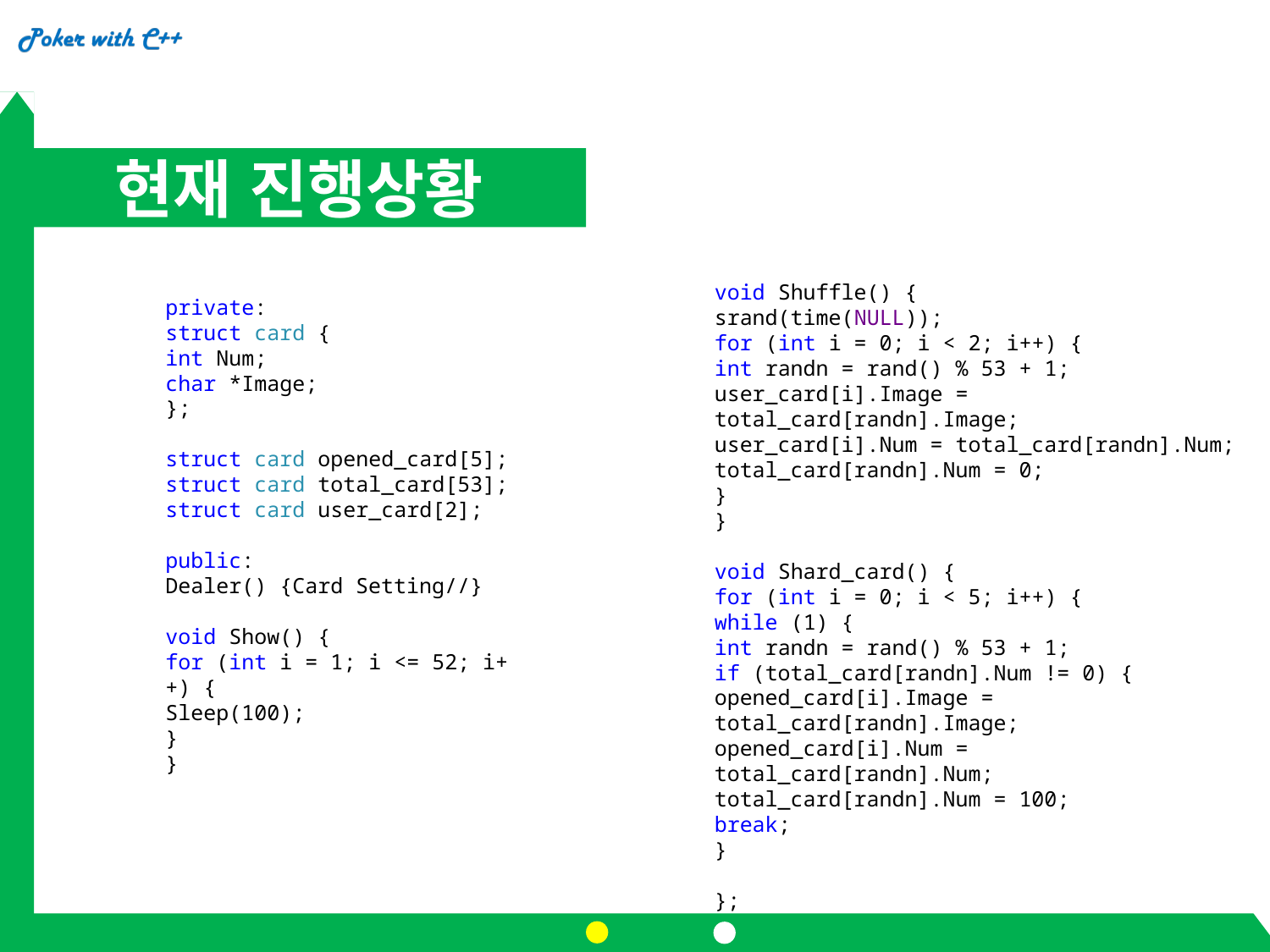

현재 진행상황
void Shuffle() {
srand(time(NULL));
for (int i = 0; i < 2; i++) {
int randn = rand() % 53 + 1;
user_card[i].Image = total_card[randn].Image;
user_card[i].Num = total_card[randn].Num;
total_card[randn].Num = 0;
}
}

void Shard_card() {
for (int i = 0; i < 5; i++) {
while (1) {
int randn = rand() % 53 + 1;
if (total_card[randn].Num != 0) {
opened_card[i].Image = total_card[randn].Image;
opened_card[i].Num = total_card[randn].Num;
total_card[randn].Num = 100;
break;
}

};
private:
struct card {
int Num;
char *Image;
};

struct card opened_card[5];
struct card total_card[53];
struct card user_card[2];

public:
Dealer() {Card Setting//}

void Show() {
for (int i = 1; i <= 52; i++) {
Sleep(100);
}
}